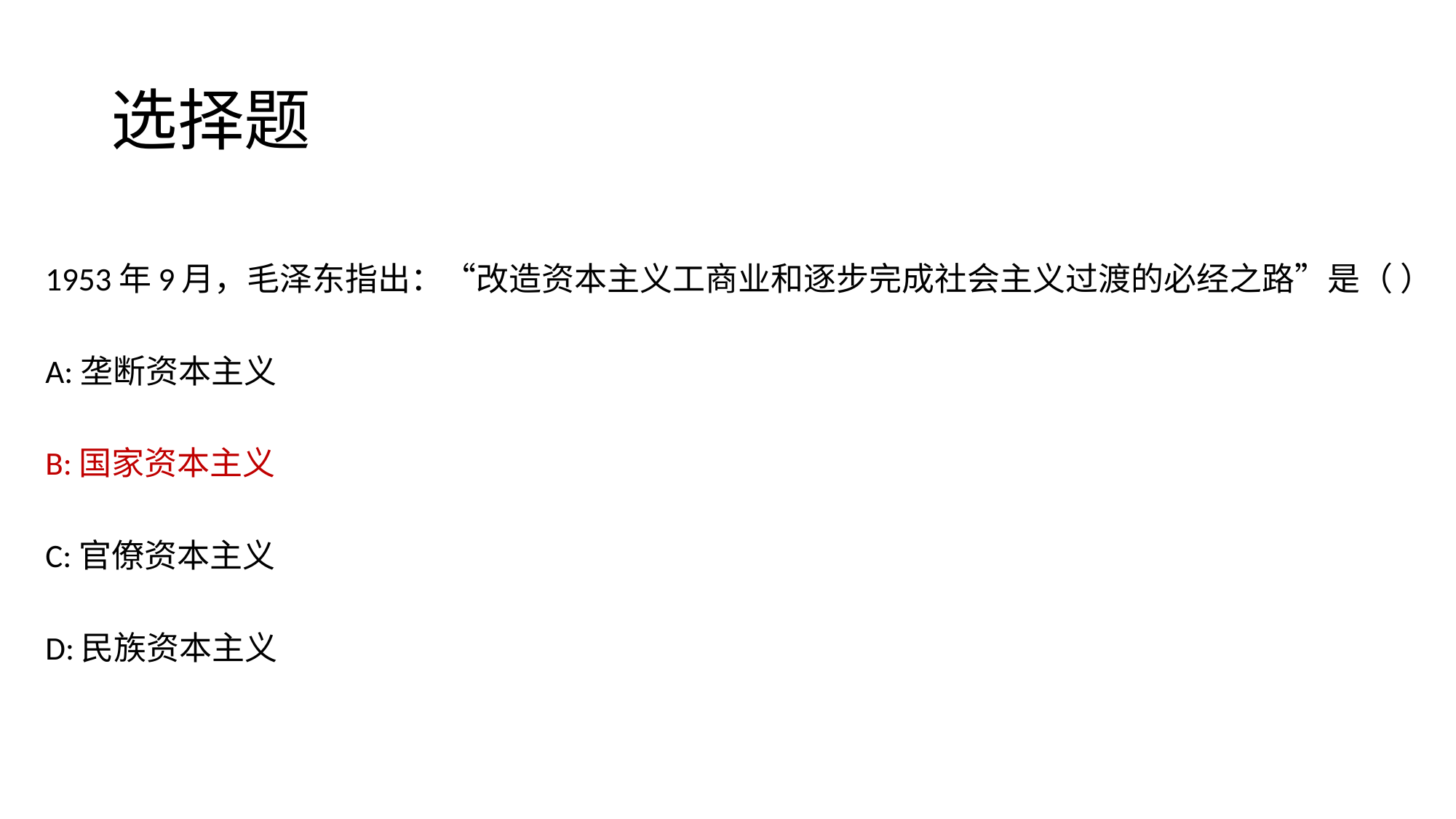

# 选择题
1953年9月，毛泽东指出：“改造资本主义工商业和逐步完成社会主义过渡的必经之路”是（ ）
A:垄断资本主义
B:国家资本主义
C:官僚资本主义
D:民族资本主义